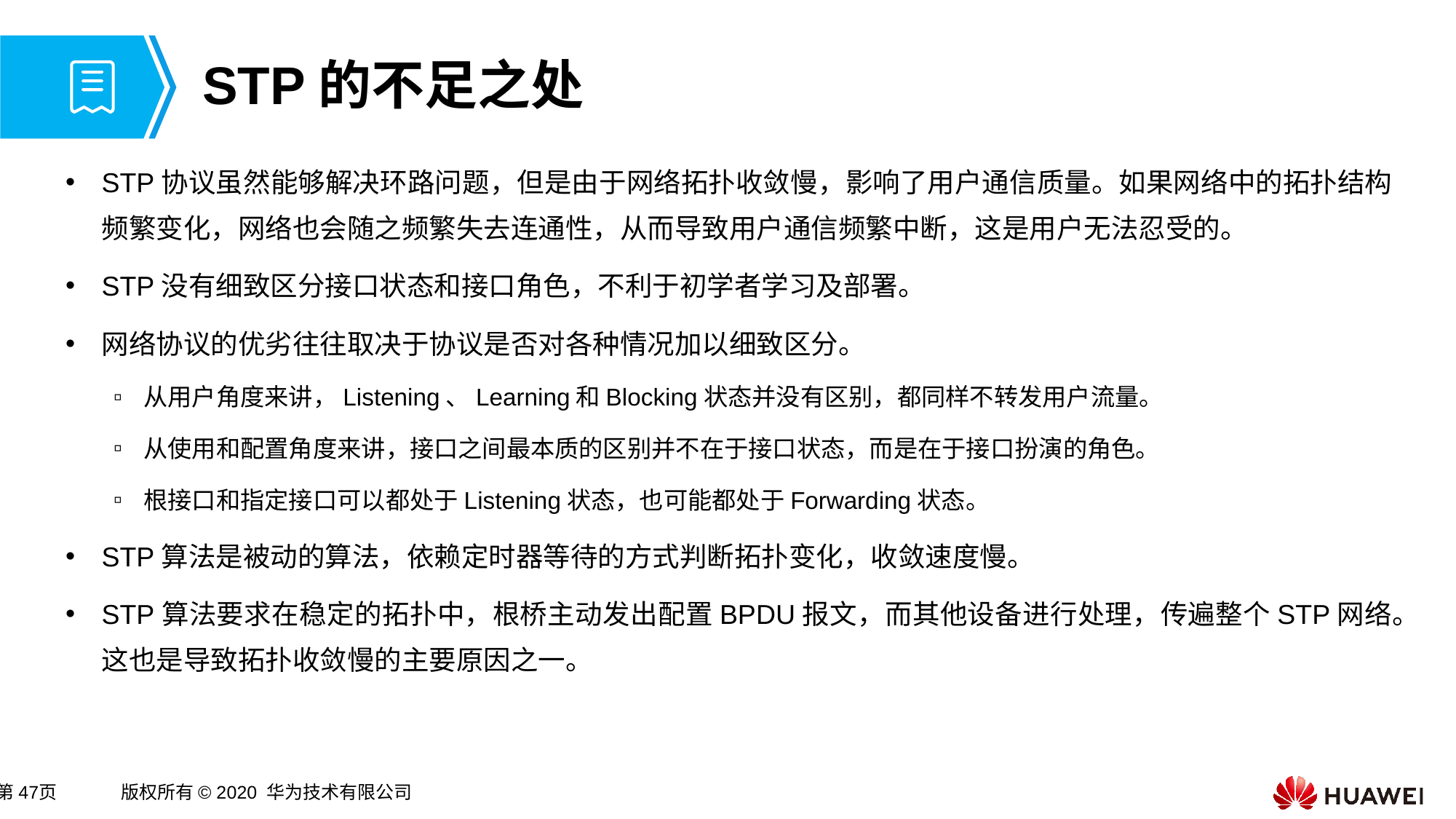

# STP的不足之处
STP协议虽然能够解决环路问题，但是由于网络拓扑收敛慢，影响了用户通信质量。如果网络中的拓扑结构频繁变化，网络也会随之频繁失去连通性，从而导致用户通信频繁中断，这是用户无法忍受的。
STP没有细致区分接口状态和接口角色，不利于初学者学习及部署。
网络协议的优劣往往取决于协议是否对各种情况加以细致区分。
从用户角度来讲，Listening、Learning和Blocking状态并没有区别，都同样不转发用户流量。
从使用和配置角度来讲，接口之间最本质的区别并不在于接口状态，而是在于接口扮演的角色。
根接口和指定接口可以都处于Listening状态，也可能都处于Forwarding状态。
STP算法是被动的算法，依赖定时器等待的方式判断拓扑变化，收敛速度慢。
STP算法要求在稳定的拓扑中，根桥主动发出配置BPDU报文，而其他设备进行处理，传遍整个STP网络。这也是导致拓扑收敛慢的主要原因之一。